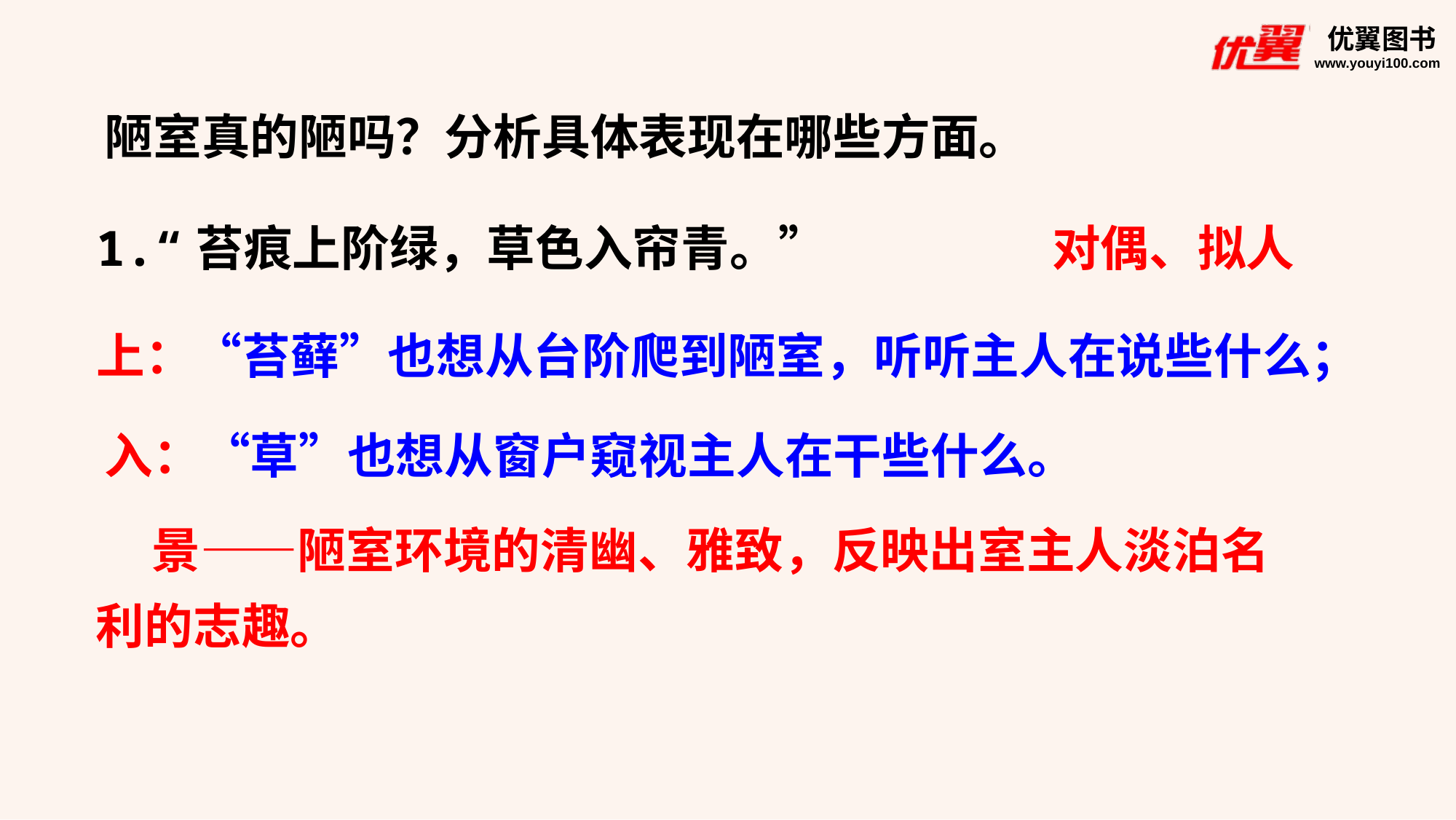

陋室真的陋吗？分析具体表现在哪些方面。
1.“苔痕上阶绿，草色入帘青。”
对偶、拟人
上：“苔藓”也想从台阶爬到陋室，听听主人在说些什么；
入：“草”也想从窗户窥视主人在干些什么。
    景——陋室环境的清幽、雅致，反映出室主人淡泊名利的志趣。